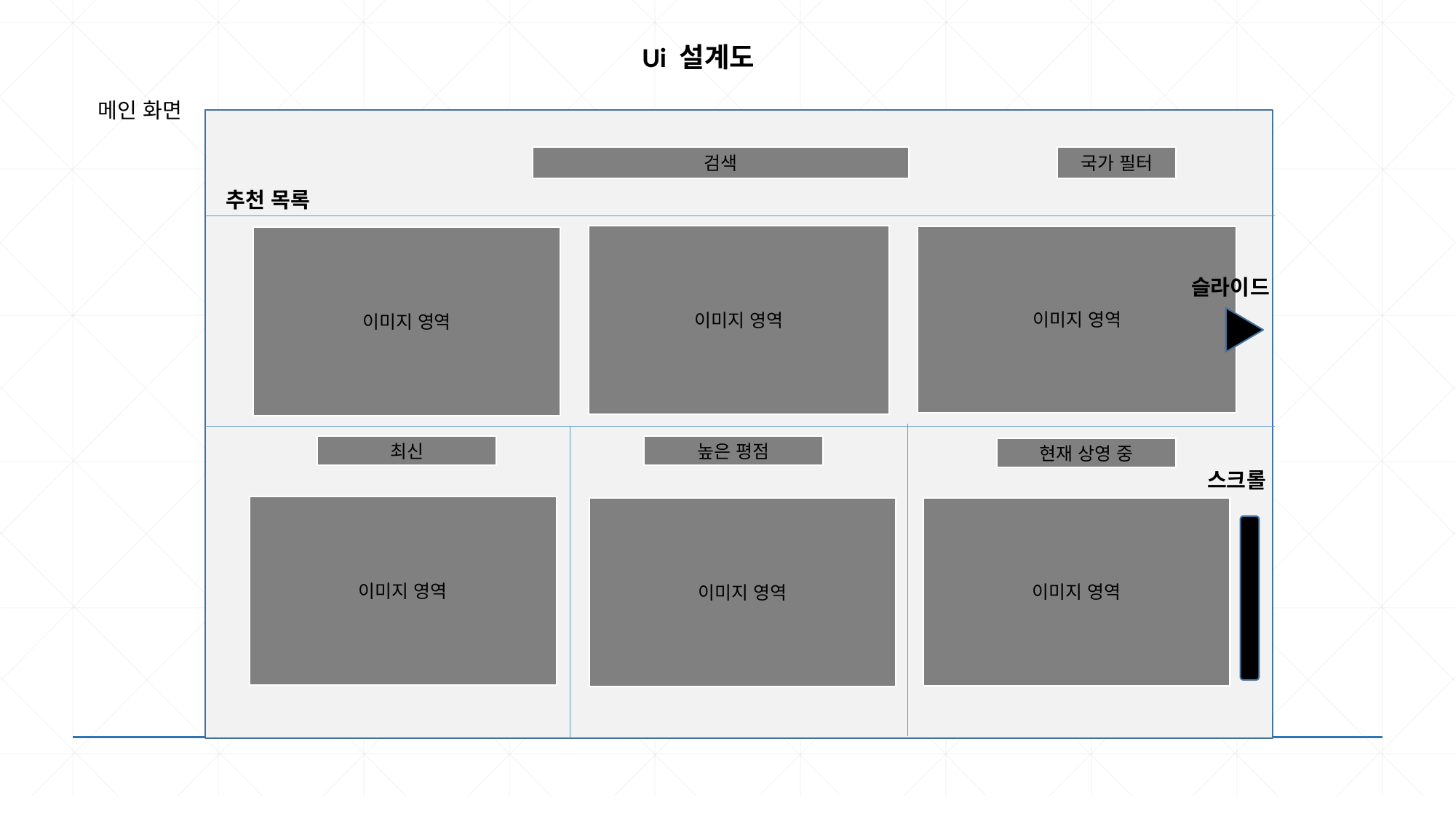

Ui 설계도
메인 화면

검색
국가 필터
추천 목록
이미지 영역
이미지 영역
이미지 영역
슬라이드

최신
높은 평점
현재 상영 중
스크롤
이미지 영역
이미지 영역
이미지 영역